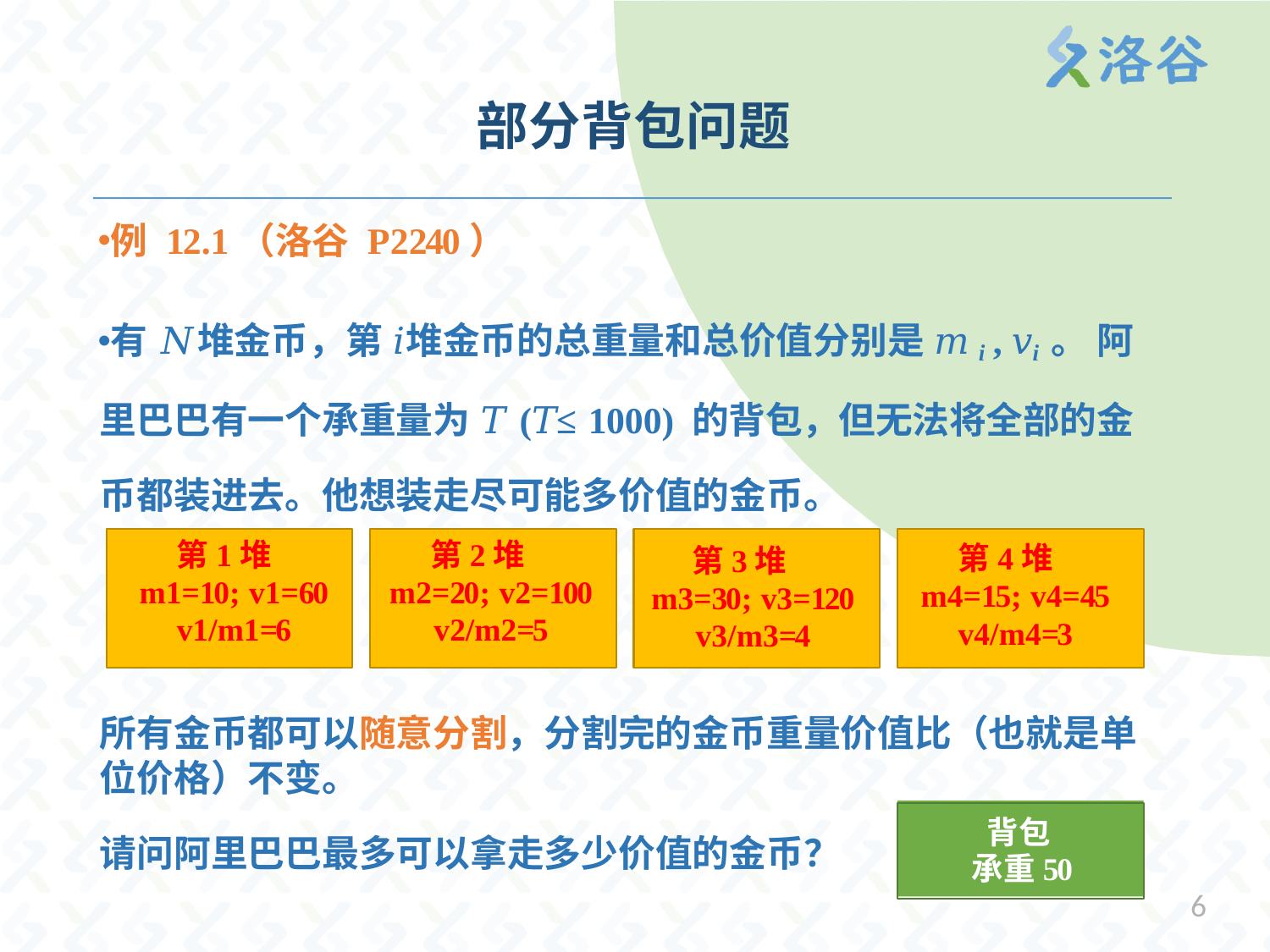

# 部分背包问题

例 12.1（洛谷 P2240）
有 𝑁堆金币，第 𝑖堆金币的总重量和总价值分别是 𝑚i , 𝑣i。 阿里巴巴有一个承重量为 𝑇(𝑇≤ 1000) 的背包，但无法将全部的金币都装进去。他想装走尽可能多价值的金币。

第1堆
m1=10; v1=60
v1/m1=6
第2堆
m2=20; v2=100
v2/m2=5
第4堆
m4=15; v4=45
v4/m4=3
第3堆
m3=30; v3=120
v3/m3=4
所有金币都可以随意分割，分割完的金币重量价值比（也就是单位价格）不变。

背包
承重50
请问阿里巴巴最多可以拿走多少价值的金币？
6